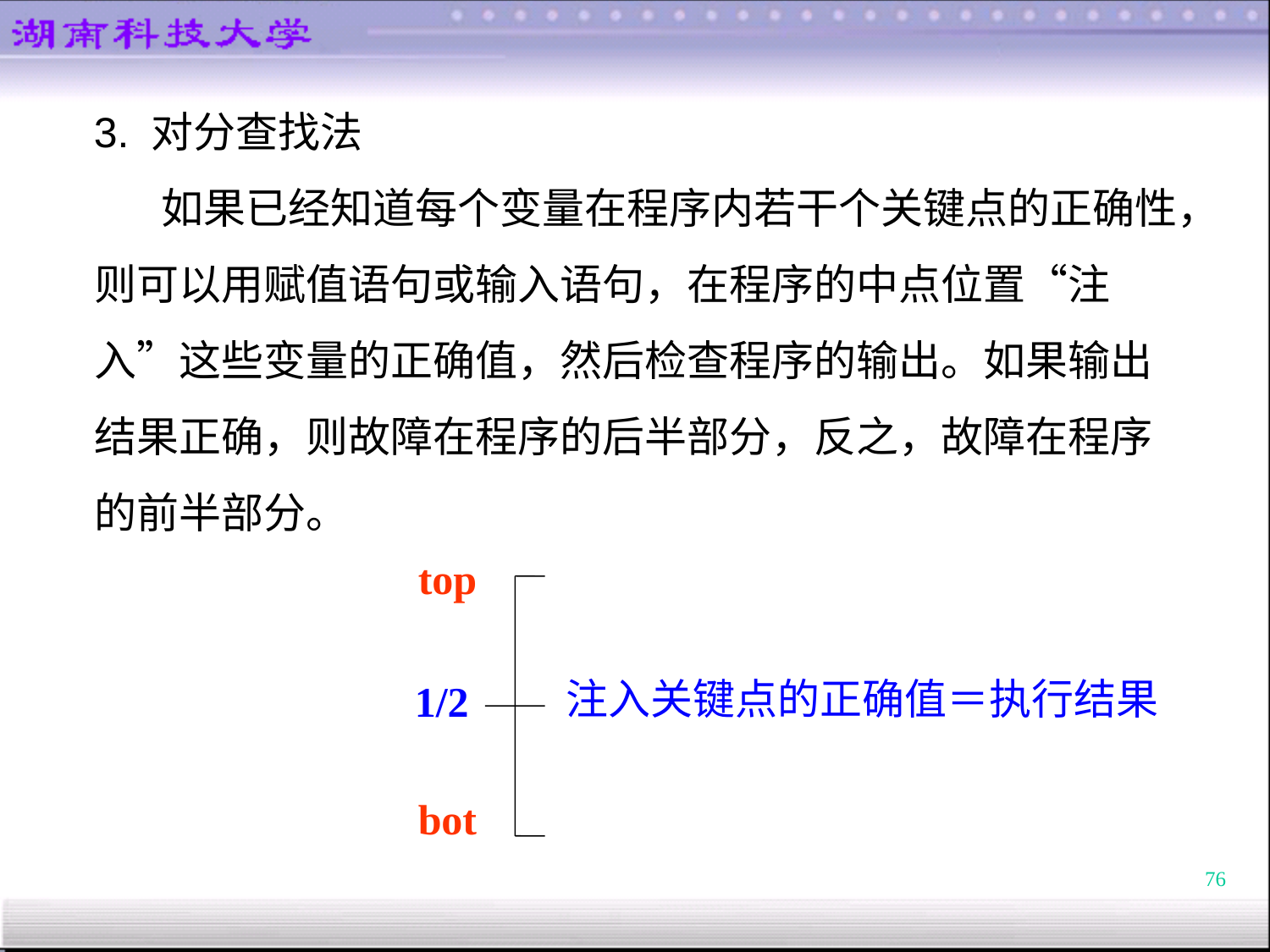

3. 对分查找法
      如果已经知道每个变量在程序内若干个关键点的正确性，则可以用赋值语句或输入语句，在程序的中点位置“注入”这些变量的正确值，然后检查程序的输出。如果输出结果正确，则故障在程序的后半部分，反之，故障在程序的前半部分。

top

注入关键点的正确值＝执行结果
1/2

bot

76